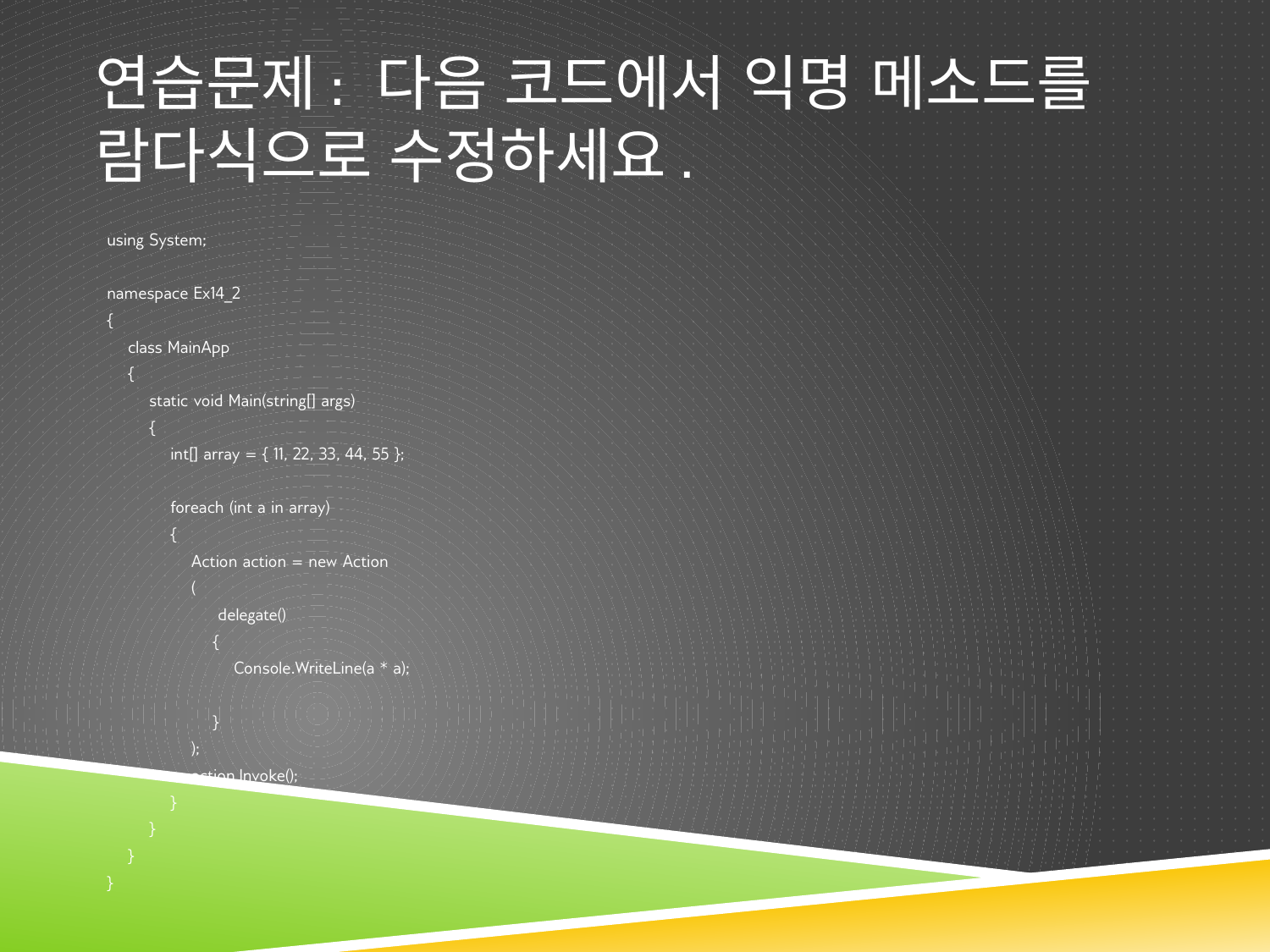

# 연습문제: 다음 코드에서 익명 메소드를 람다식으로 수정하세요.
using System;

namespace Ex14_2
{
    class MainApp
    {
        static void Main(string[] args)
        {
            int[] array = { 11, 22, 33, 44, 55 };

            foreach (int a in array)
            {
                Action action = new Action
                (
                     delegate()
                    {
                        Console.WriteLine(a * a);

                    }
                );
                action.Invoke();
            }
        }
    }
}